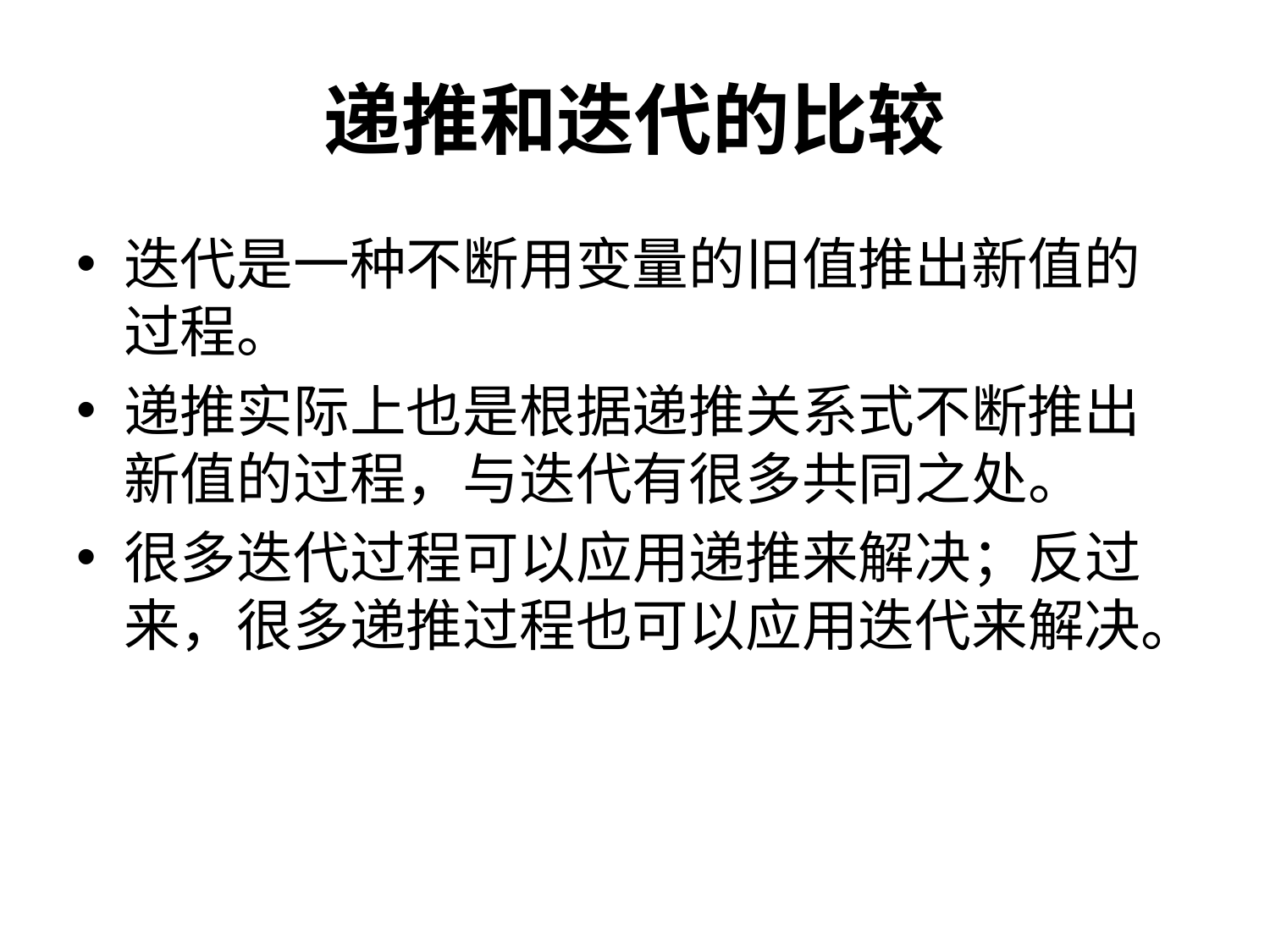

# 递推和迭代的比较
迭代是一种不断用变量的旧值推出新值的过程。
递推实际上也是根据递推关系式不断推出新值的过程，与迭代有很多共同之处。
很多迭代过程可以应用递推来解决；反过来，很多递推过程也可以应用迭代来解决。